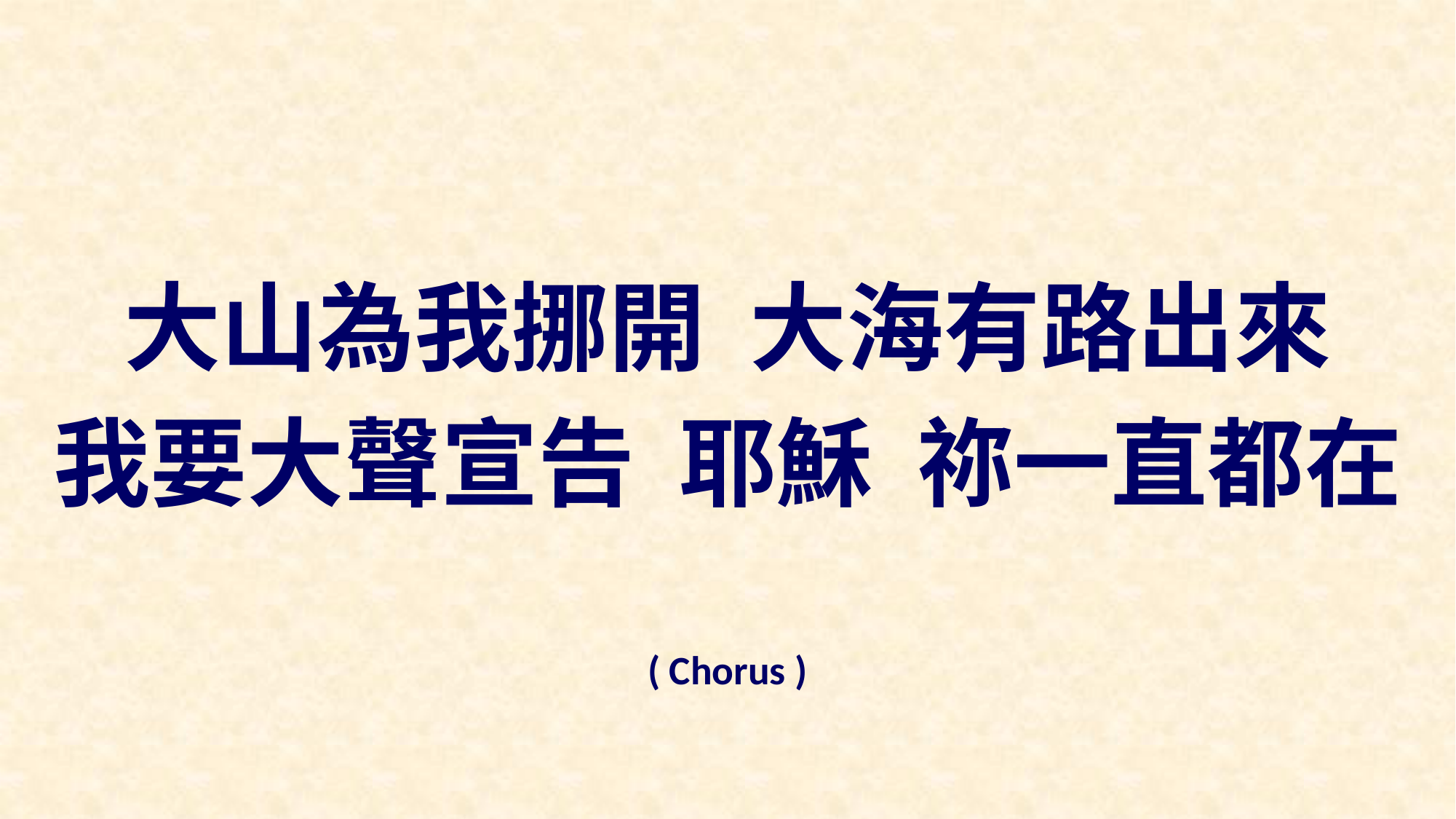

大山為我挪開  大海有路出來
我要大聲宣告  耶穌  祢一直都在
( Chorus )